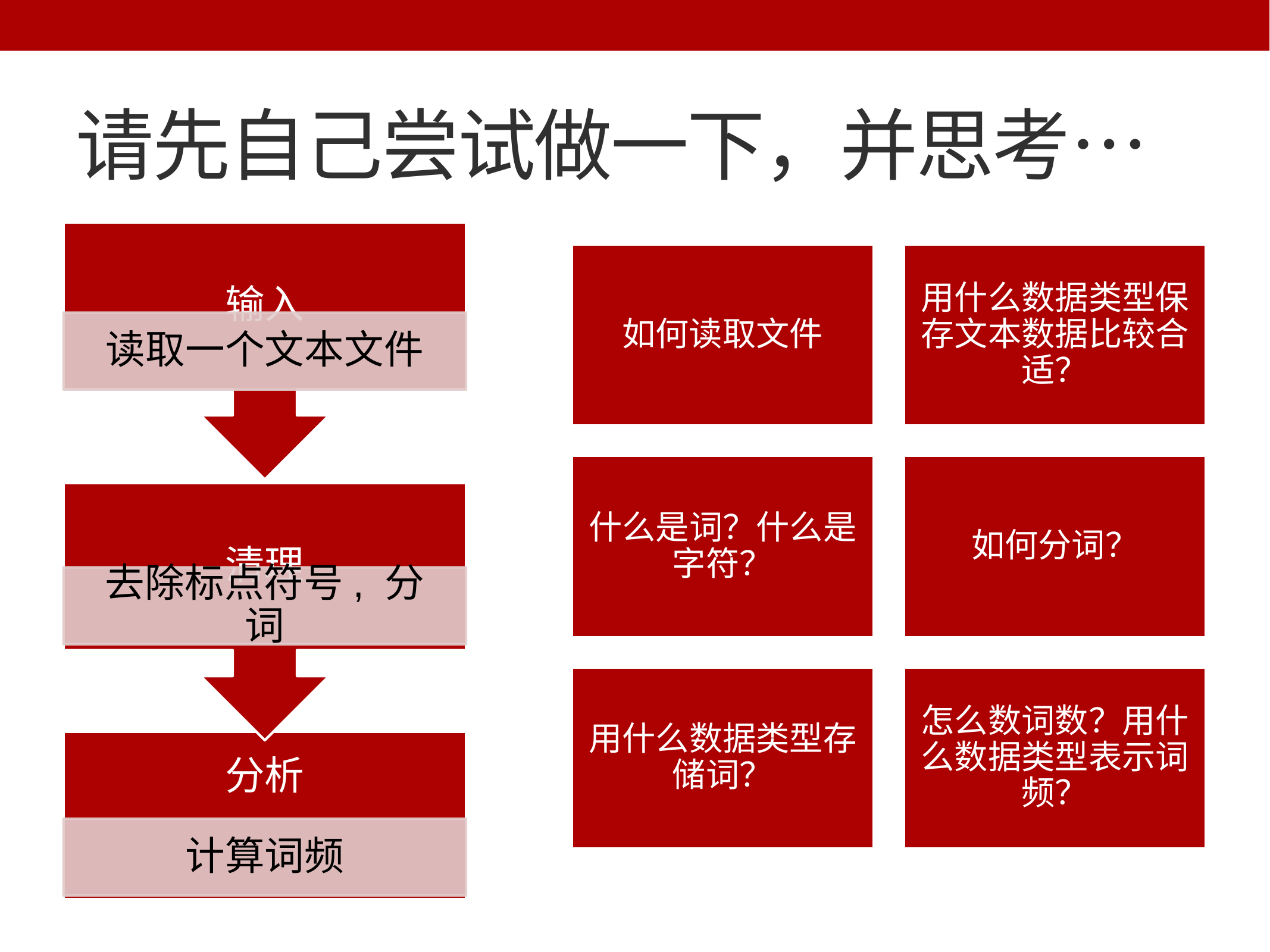

# 请先自己尝试做一下，并思考…
如何读取文件
用什么数据类型保存文本数据比较合适？
什么是词？什么是字符？
如何分词？
用什么数据类型存储词？
怎么数词数？用什么数据类型表示词频？
分析
计算词频
清理
去除标点符号, 分词
输入
读取一个文本文件